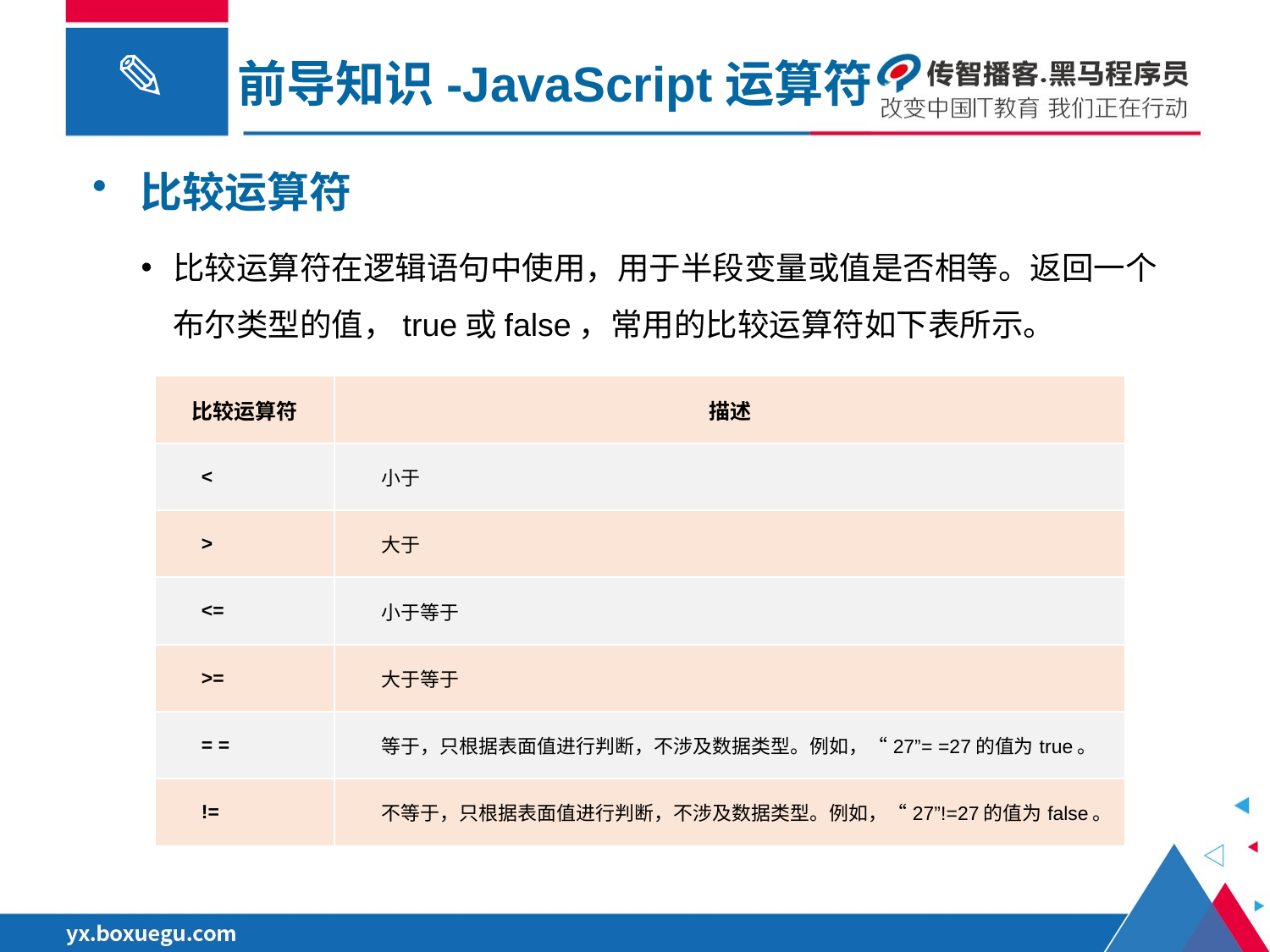

前导知识-JavaScript运算符
比较运算符
比较运算符在逻辑语句中使用，用于半段变量或值是否相等。返回一个布尔类型的值，true或false，常用的比较运算符如下表所示。
| 比较运算符 | 描述 |
| --- | --- |
| < | 小于 |
| > | 大于 |
| <= | 小于等于 |
| >= | 大于等于 |
| = = | 等于，只根据表面值进行判断，不涉及数据类型。例如，“27”= =27的值为true。 |
| != | 不等于，只根据表面值进行判断，不涉及数据类型。例如，“27”!=27的值为false。 |